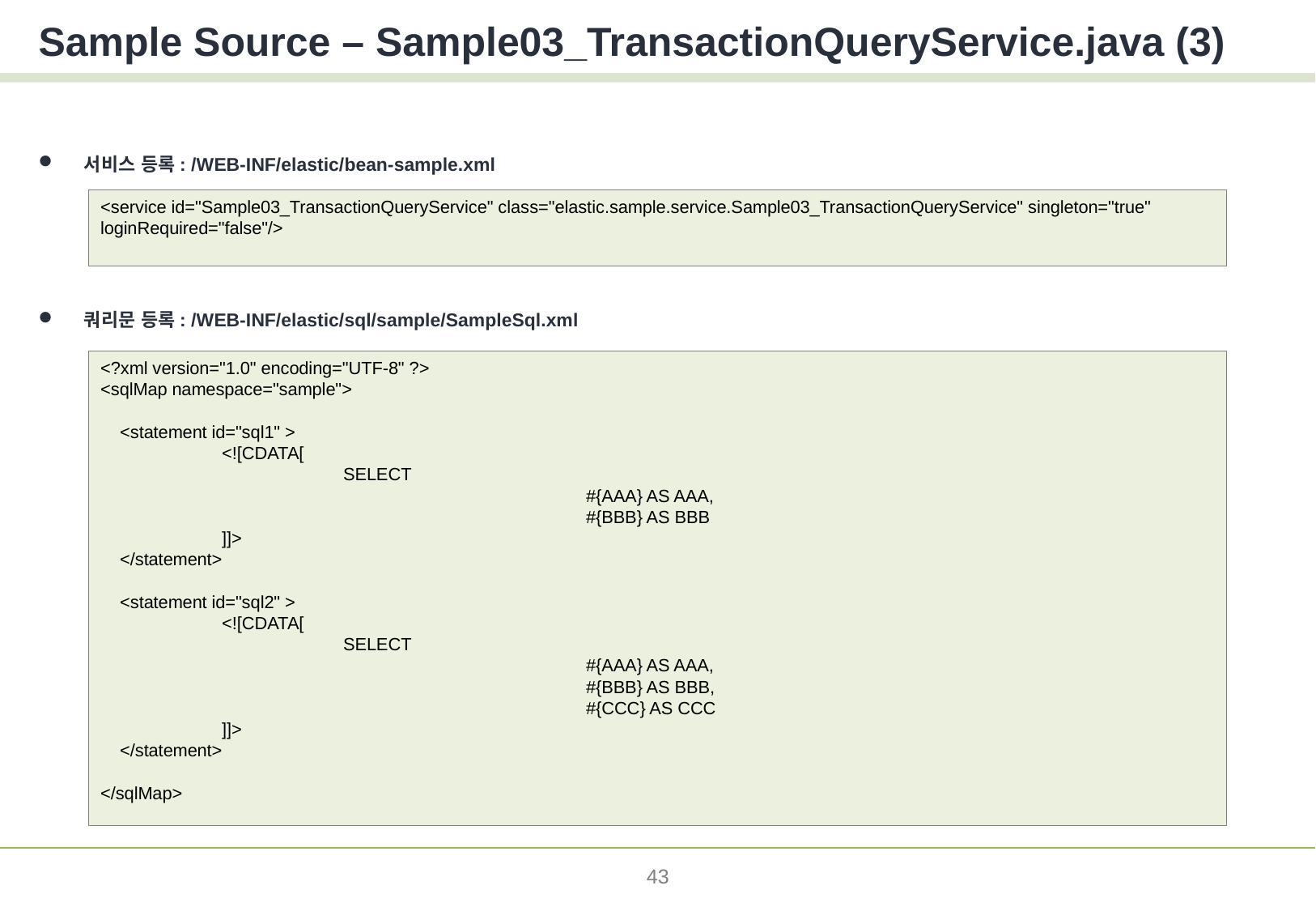

# Sample Source – Sample03_TransactionQueryService.java (3)

서비스 등록: /WEB-INF/elastic/bean-sample.xml

쿼리문 등록: /WEB-INF/elastic/sql/sample/SampleSql.xml

<service id="Sample03_TransactionQueryService" class="elastic.sample.service.Sample03_TransactionQueryService" singleton="true" loginRequired="false"/>
<?xml version="1.0" encoding="UTF-8" ?>
<sqlMap namespace="sample">

    <statement id="sql1" >
    	<![CDATA[
    		SELECT
				#{AAA} AS AAA,
				#{BBB} AS BBB
    	]]>
    </statement>

    <statement id="sql2" >
    	<![CDATA[
    		SELECT
				#{AAA} AS AAA,
				#{BBB} AS BBB,
				#{CCC} AS CCC
    	]]>
    </statement>

</sqlMap>
43